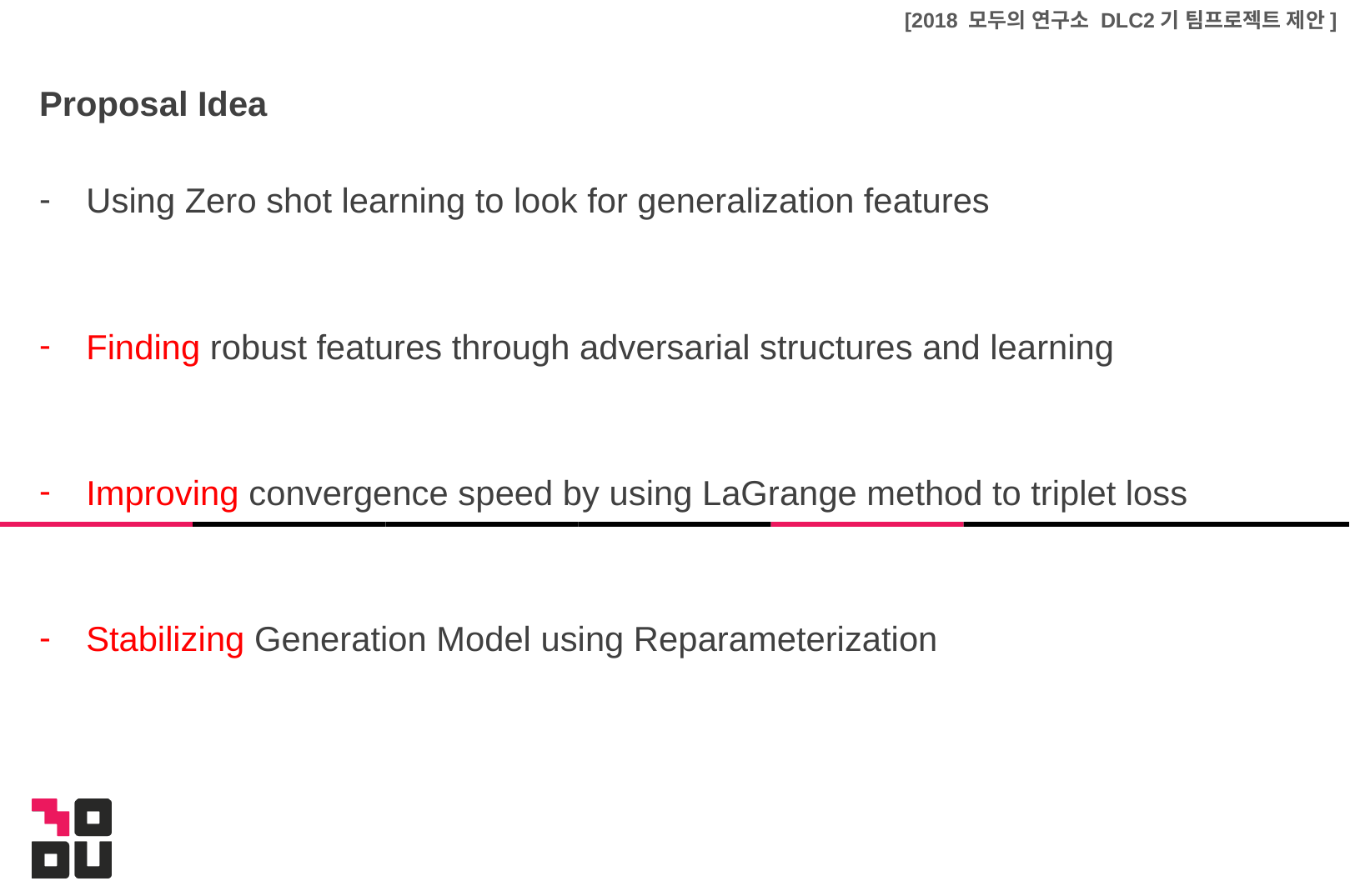

[2018 모두의 연구소 DLC2기 팀프로젝트 제안]
Proposal Idea

Using Zero shot learning to look for generalization features

Finding robust features through adversarial structures and learning

Improving convergence speed by using LaGrange method to triplet loss

Stabilizing Generation Model using Reparameterization